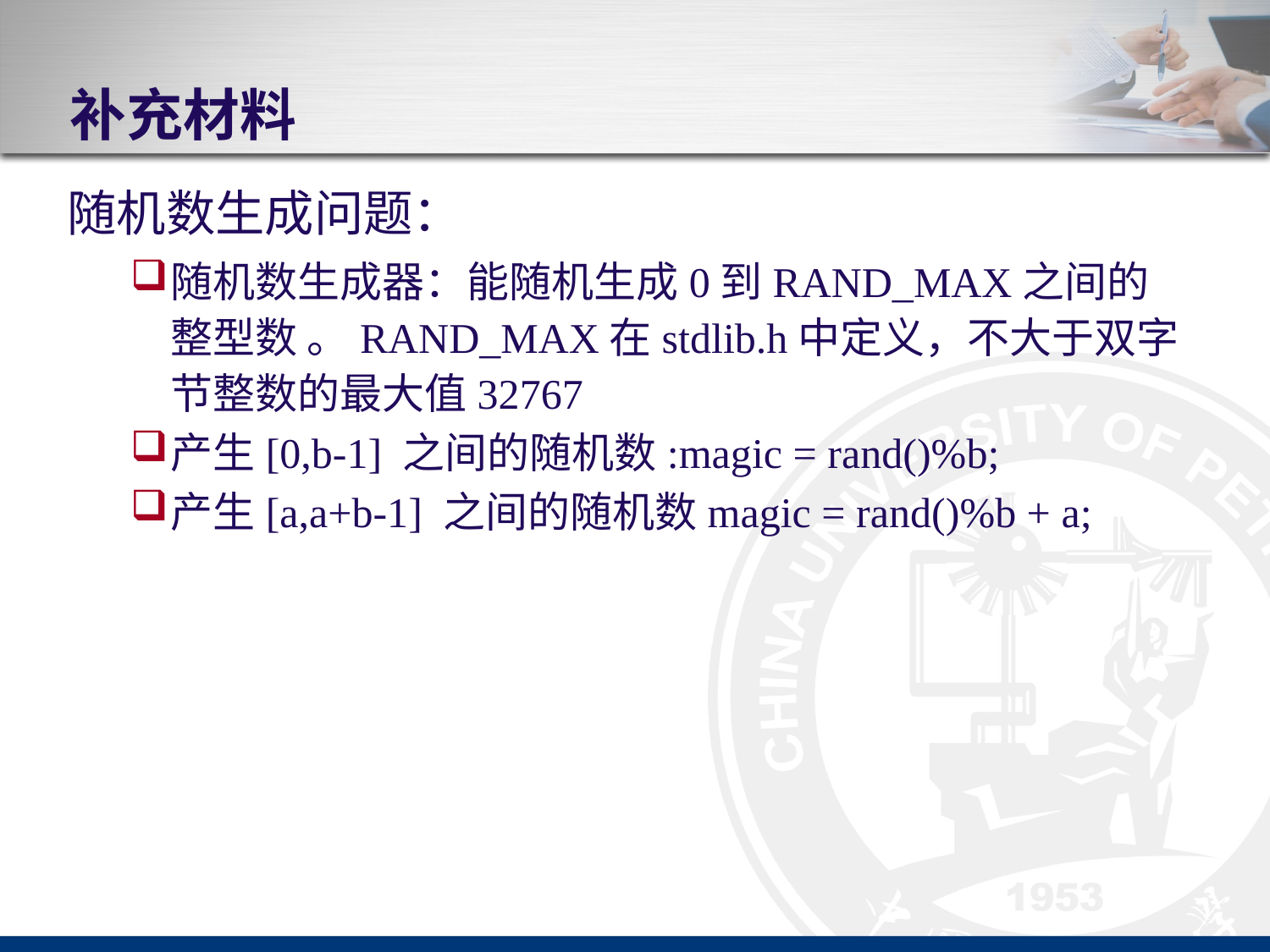

# 补充材料
随机数生成问题：
随机数生成器：能随机生成0到RAND_MAX之间的整型数 。RAND_MAX在stdlib.h中定义，不大于双字节整数的最大值32767
产生[0,b-1] 之间的随机数:magic = rand()%b;
产生[a,a+b-1] 之间的随机数magic = rand()%b + a;